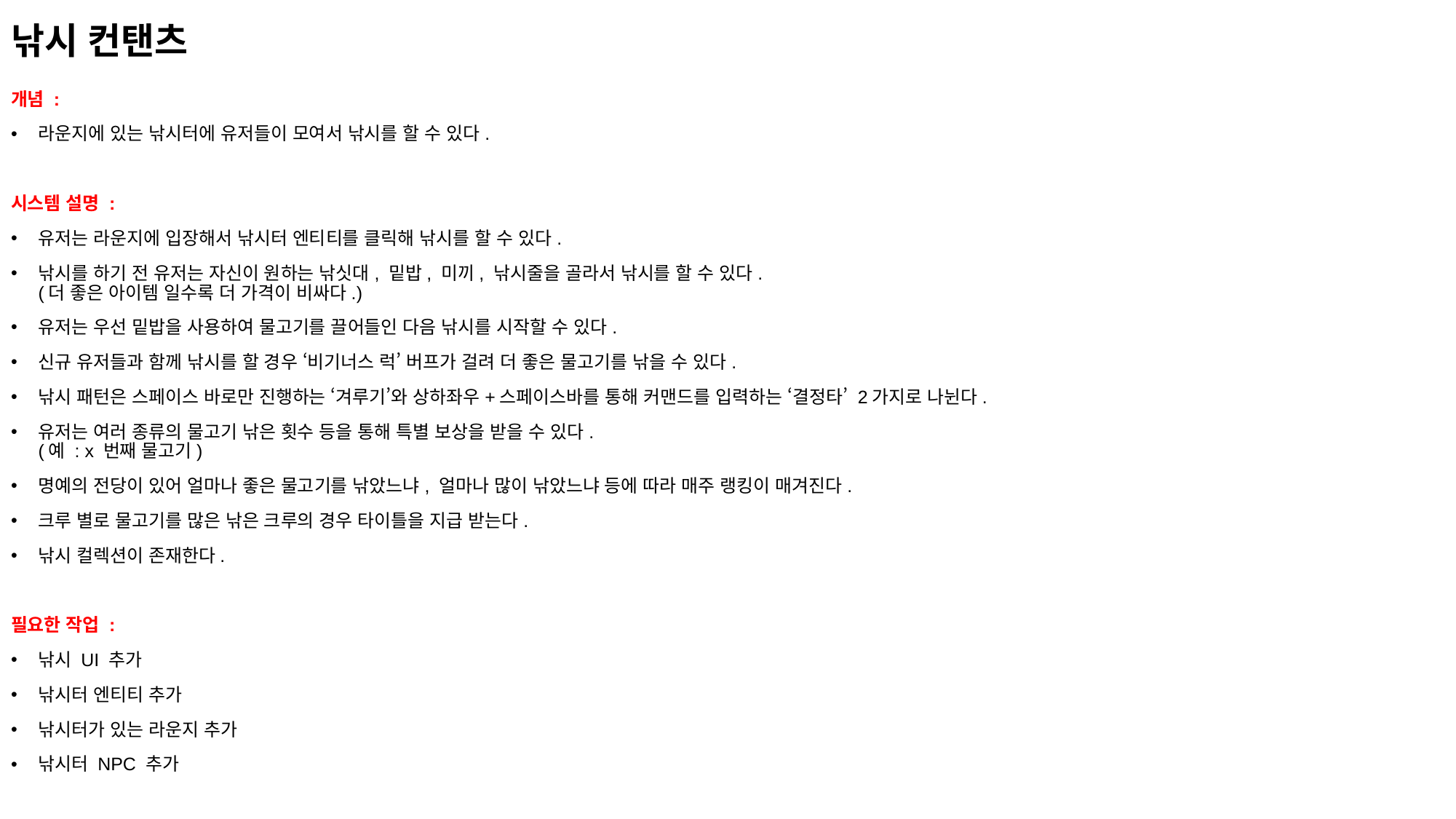

# 낚시 컨탠츠
개념 :
라운지에 있는 낚시터에 유저들이 모여서 낚시를 할 수 있다.

시스템 설명 :
유저는 라운지에 입장해서 낚시터 엔티티를 클릭해 낚시를 할 수 있다.
낚시를 하기 전 유저는 자신이 원하는 낚싯대, 밑밥, 미끼, 낚시줄을 골라서 낚시를 할 수 있다.
(더 좋은 아이템 일수록 더 가격이 비싸다.)
유저는 우선 밑밥을 사용하여 물고기를 끌어들인 다음 낚시를 시작할 수 있다.
신규 유저들과 함께 낚시를 할 경우 ‘비기너스 럭’ 버프가 걸려 더 좋은 물고기를 낚을 수 있다.
낚시 패턴은 스페이스 바로만 진행하는 ‘겨루기’와 상하좌우+스페이스바를 통해 커맨드를 입력하는 ‘결정타’ 2가지로 나뉜다.
유저는 여러 종류의 물고기 낚은 횟수 등을 통해 특별 보상을 받을 수 있다.
(예 : x 번째 물고기)
명예의 전당이 있어 얼마나 좋은 물고기를 낚았느냐, 얼마나 많이 낚았느냐 등에 따라 매주 랭킹이 매겨진다.
크루 별로 물고기를 많은 낚은 크루의 경우 타이틀을 지급 받는다.
낚시 컬렉션이 존재한다.

필요한 작업 :
낚시 UI 추가
낚시터 엔티티 추가
낚시터가 있는 라운지 추가
낚시터 NPC 추가